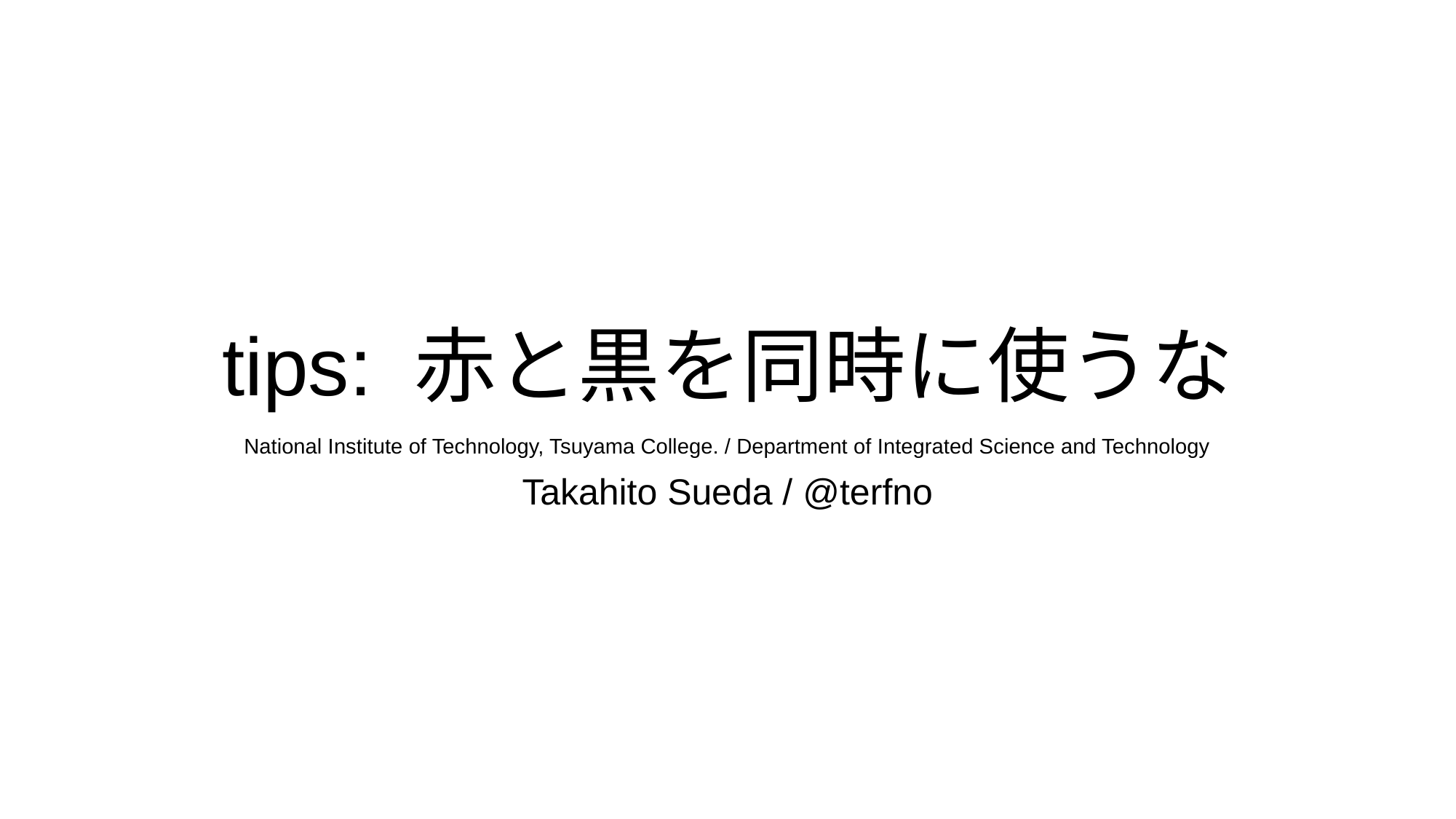

# tips: 赤と黒を同時に使うな
National Institute of Technology, Tsuyama College. / Department of Integrated Science and Technology
Takahito Sueda / @terfno